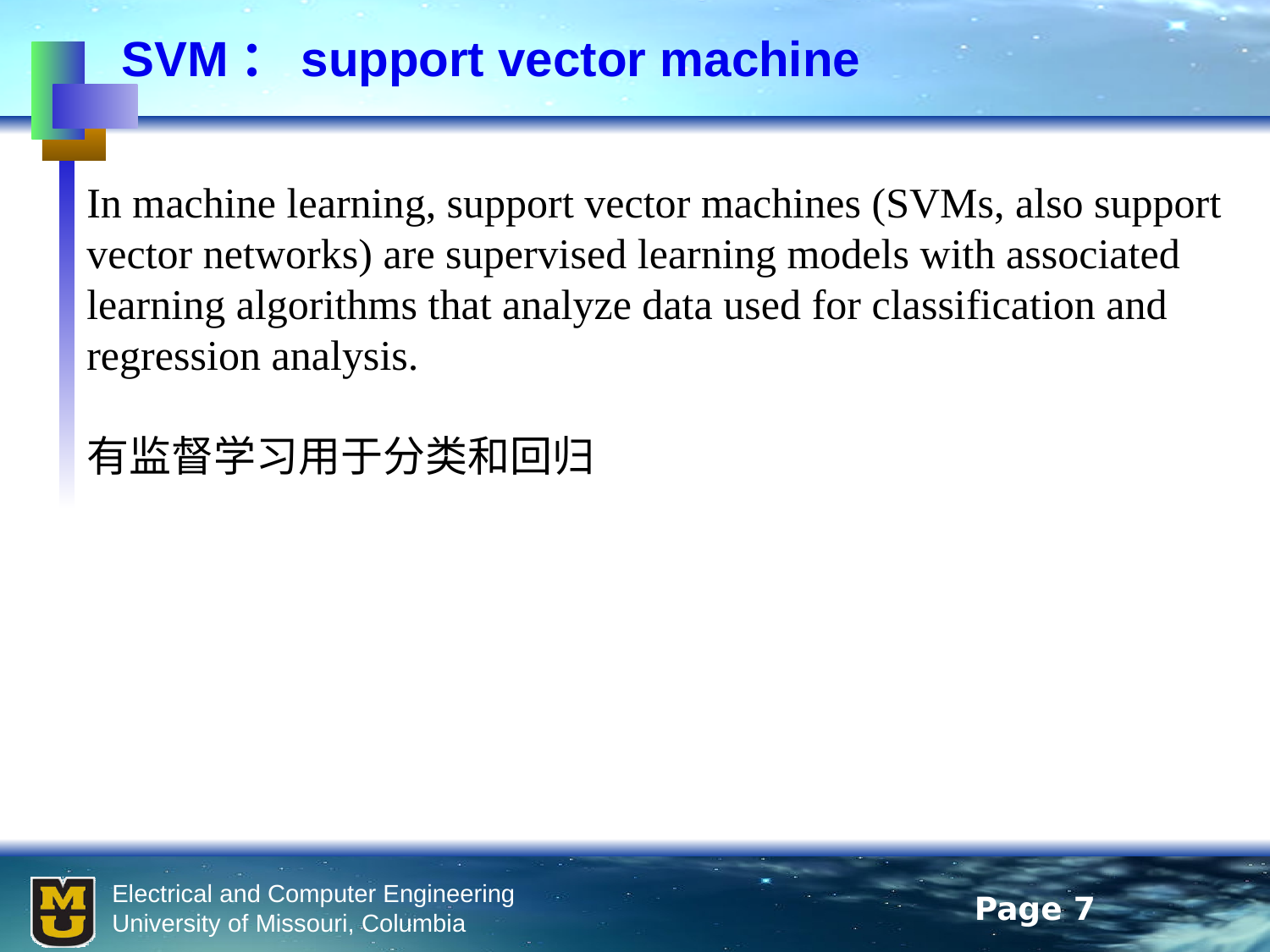

SVM：support vector machine
In machine learning, support vector machines (SVMs, also support vector networks) are supervised learning models with associated learning algorithms that analyze data used for classification and regression analysis.

有监督学习用于分类和回归